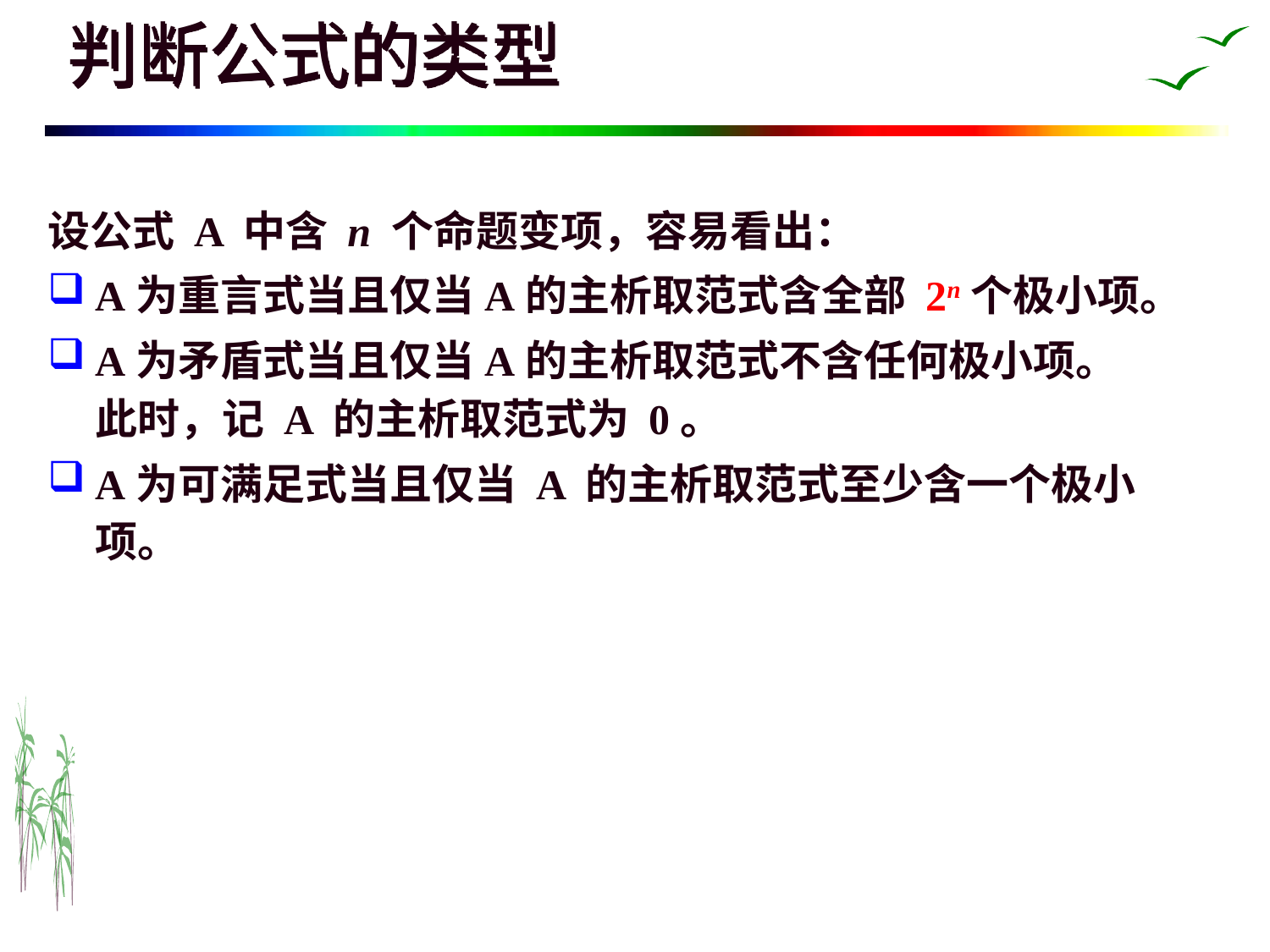

# 判断公式的类型
设公式 A 中含 n 个命题变项，容易看出：
A为重言式当且仅当A的主析取范式含全部 2n个极小项。
A为矛盾式当且仅当A的主析取范式不含任何极小项。
此时，记 A 的主析取范式为 0。
A为可满足式当且仅当 A 的主析取范式至少含一个极小项。